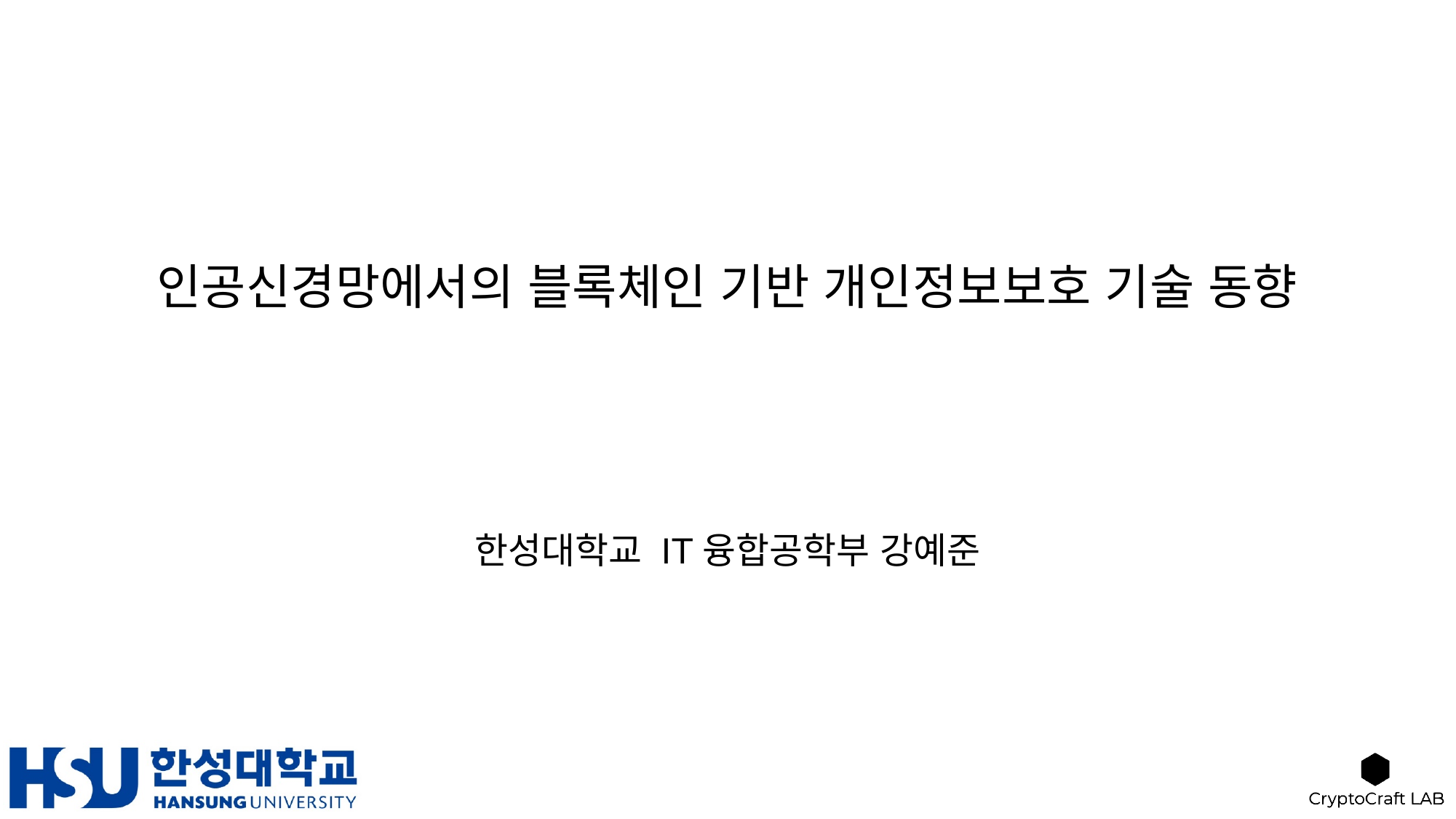

# 인공신경망에서의 블록체인 기반 개인정보보호 기술 동향
한성대학교 IT융합공학부 강예준